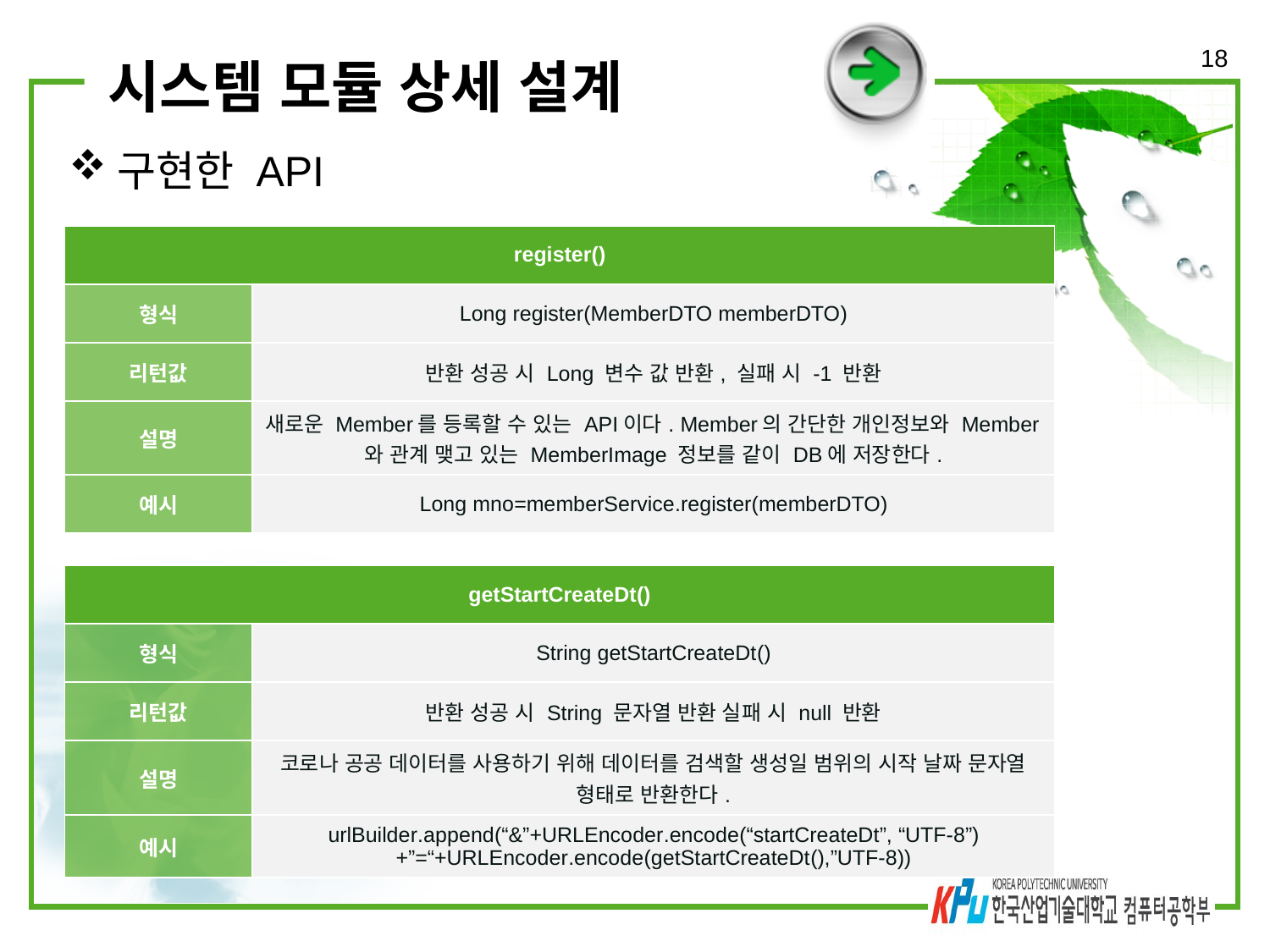

18
# 시스템 모듈 상세 설계
구현한 API
| register() | Long mno=memberService.register(memberDTO) |
| --- | --- |
| 형식 | Long register(MemberDTO memberDTO) |
| 리턴값 | 반환 성공 시 Long 변수 값 반환, 실패 시 -1 반환 |
| 설명 | 새로운 Member를 등록할 수 있는 API이다. Member의 간단한 개인정보와 Member와 관계 맺고 있는 MemberImage 정보를 같이 DB에 저장한다. |
| 예시 | Long mno=memberService.register(memberDTO) |
| getStartCreateDt() | urlBuilder.append(“&”+URLEncoder.encode(“startCreateDt”, “UTF-8”)+”=“+URLEncoder.encode(getStartCreateDt(),”UTF-8)) |
| --- | --- |
| 형식 | String getStartCreateDt() |
| 리턴값 | 반환 성공 시 String 문자열 반환 실패 시 null 반환 |
| 설명 | 코로나 공공 데이터를 사용하기 위해 데이터를 검색할 생성일 범위의 시작 날짜 문자열 형태로 반환한다. |
| 예시 | urlBuilder.append(“&”+URLEncoder.encode(“startCreateDt”, “UTF-8”)+”=“+URLEncoder.encode(getStartCreateDt(),”UTF-8)) |